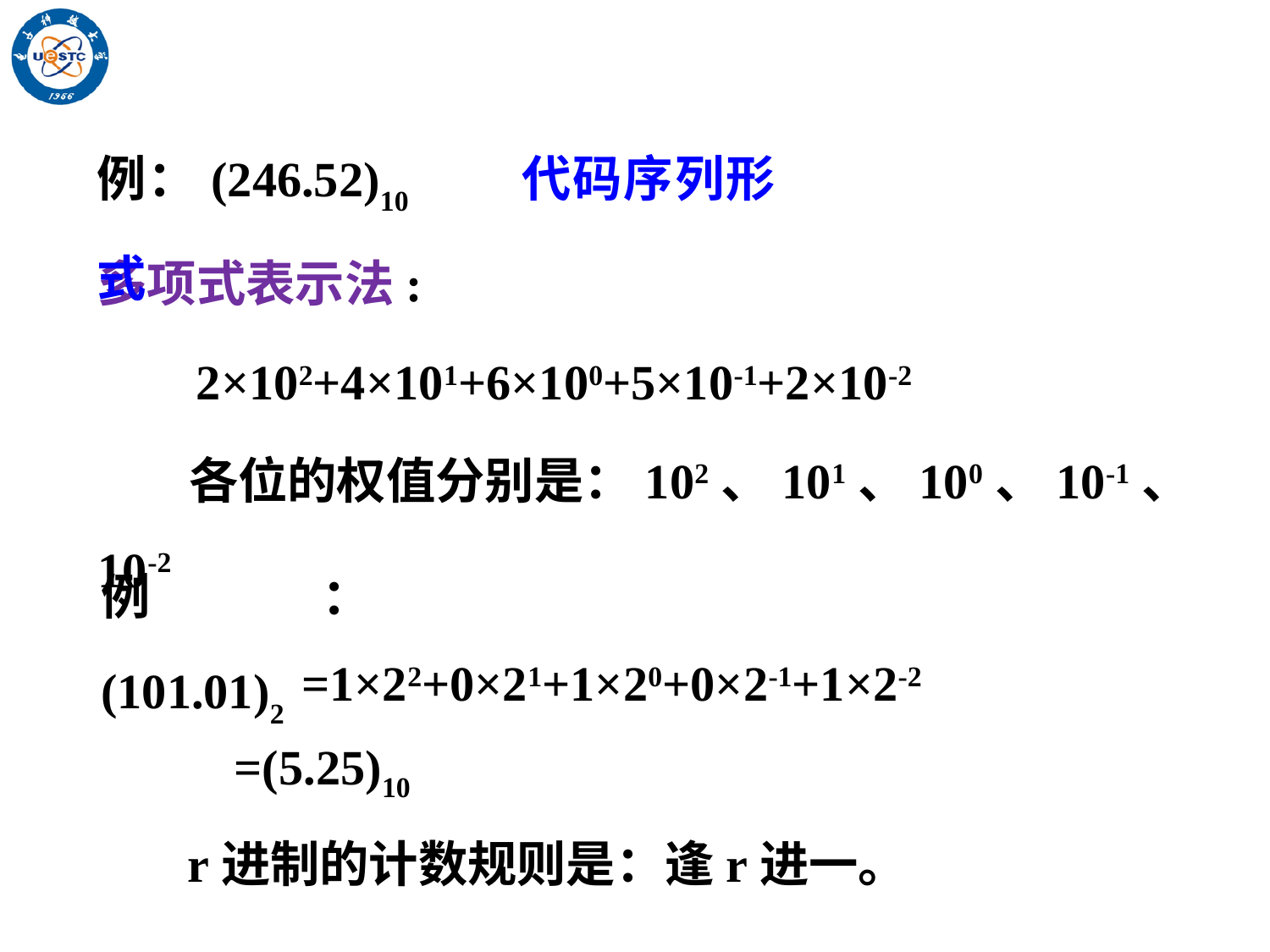

例：(246.52)10       代码序列形式
多项式表示法:
        2×102+4×101+6×100+5×10-1+2×10-2
       各位的权值分别是：102、101、100、10-1、10-2
例：(101.01)2
=1×22+0×21+1×20+0×2-1+1×2-2
=(5.25)10
 r进制的计数规则是：逢r进一。